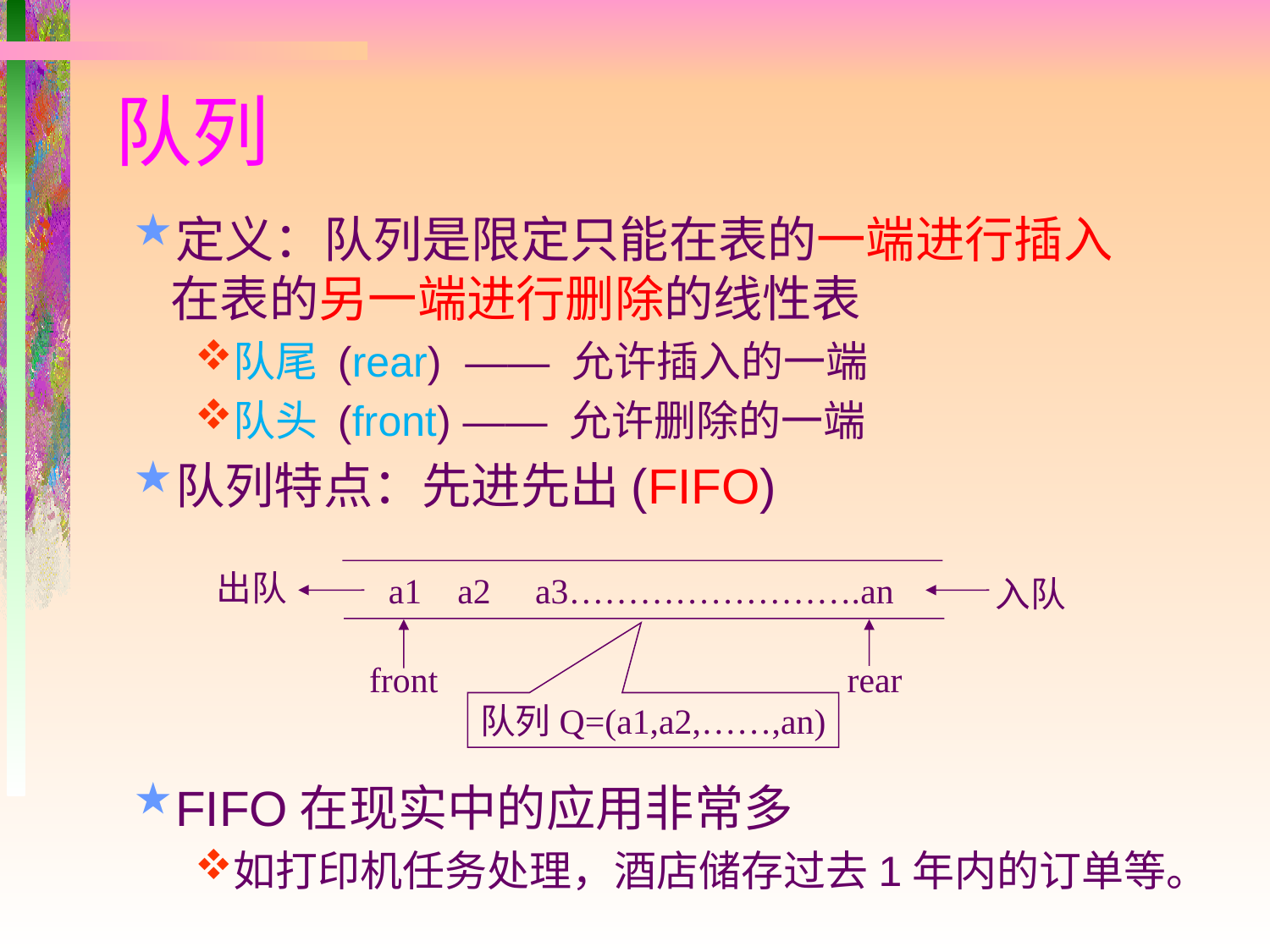

# 队列
定义：队列是限定只能在表的一端进行插入
在表的另一端进行删除的线性表
队尾 (rear)  —— 允许插入的一端
队头 (front) —— 允许删除的一端
队列特点：先进先出(FIFO)

FIFO在现实中的应用非常多
如打印机任务处理，酒店储存过去1年内的订单等。

出队

a1    a2     a3…………………….an
入队

front
rear
队列Q=(a1,a2,……,an)